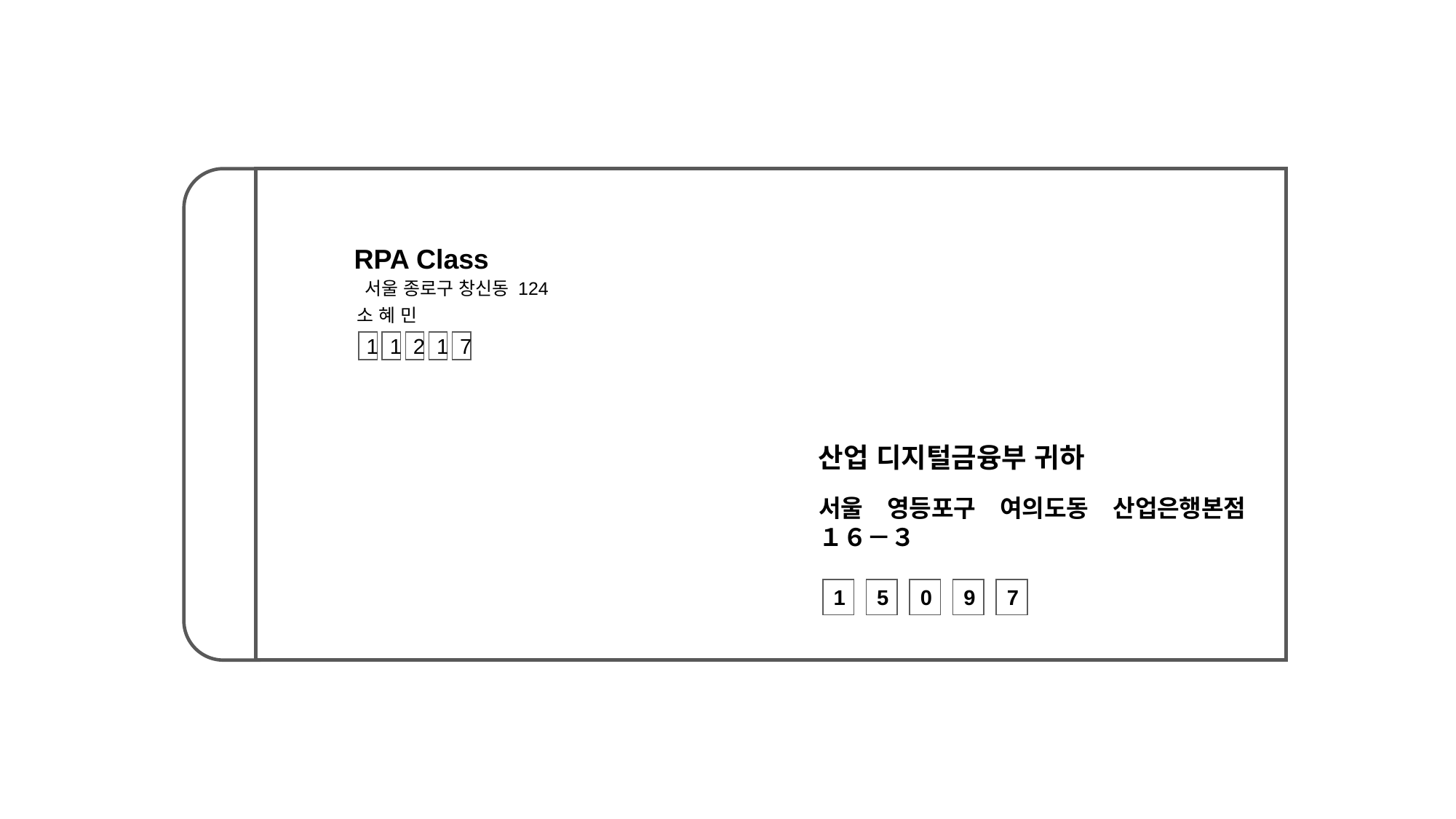

RPA Class
서울 종로구 창신동 124
소 혜 민
1
1
2
1
7
산업 디지털금융부 귀하
서울　영등포구　여의도동　산업은행본점　１６－３
1
5
0
9
7